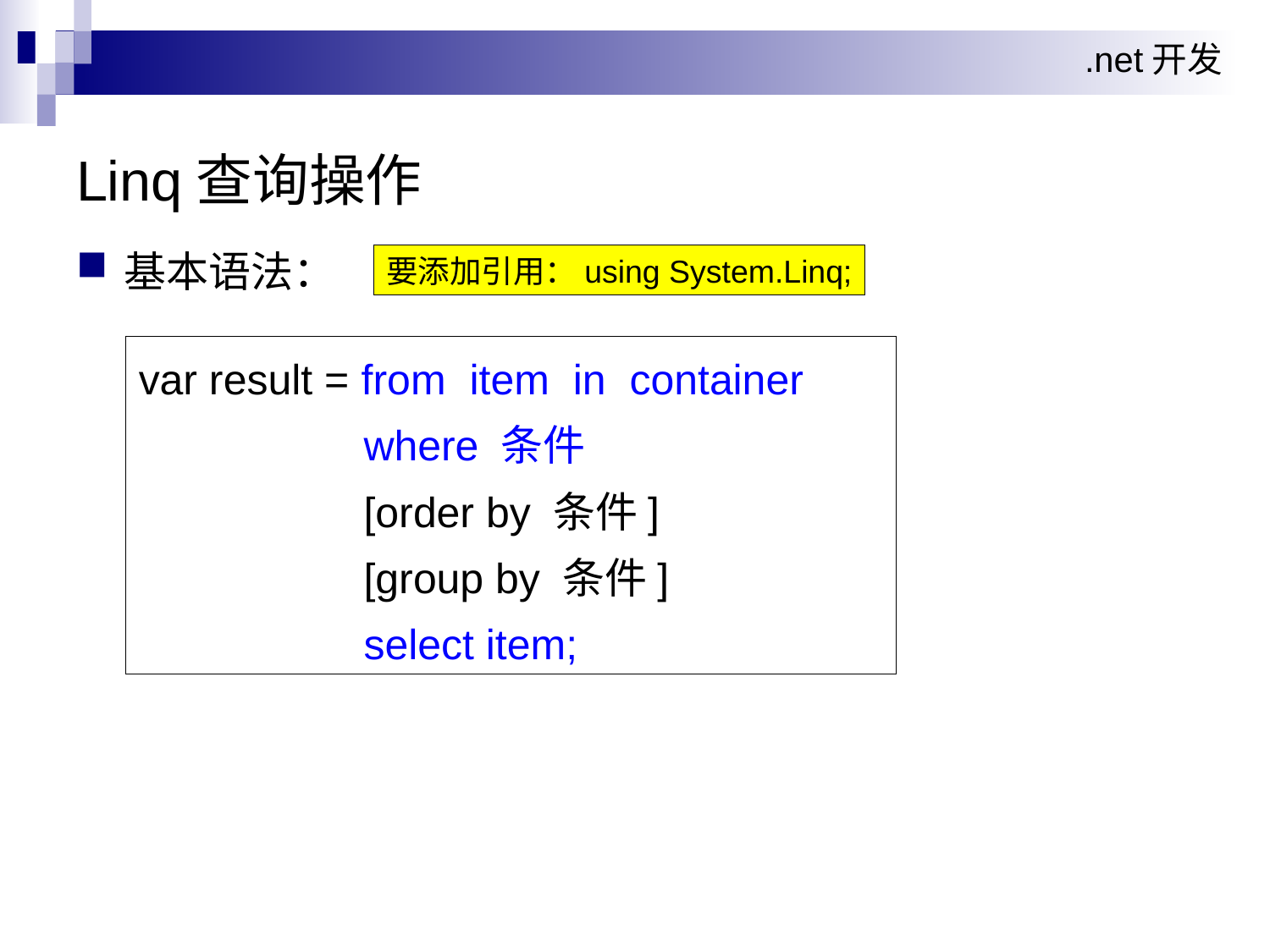

Linq查询操作
基本语法：
要添加引用：using System.Linq;
var result = from  item  in  container
                   where 条件
                   [order by 条件]
                   [group by 条件]
                   select item;